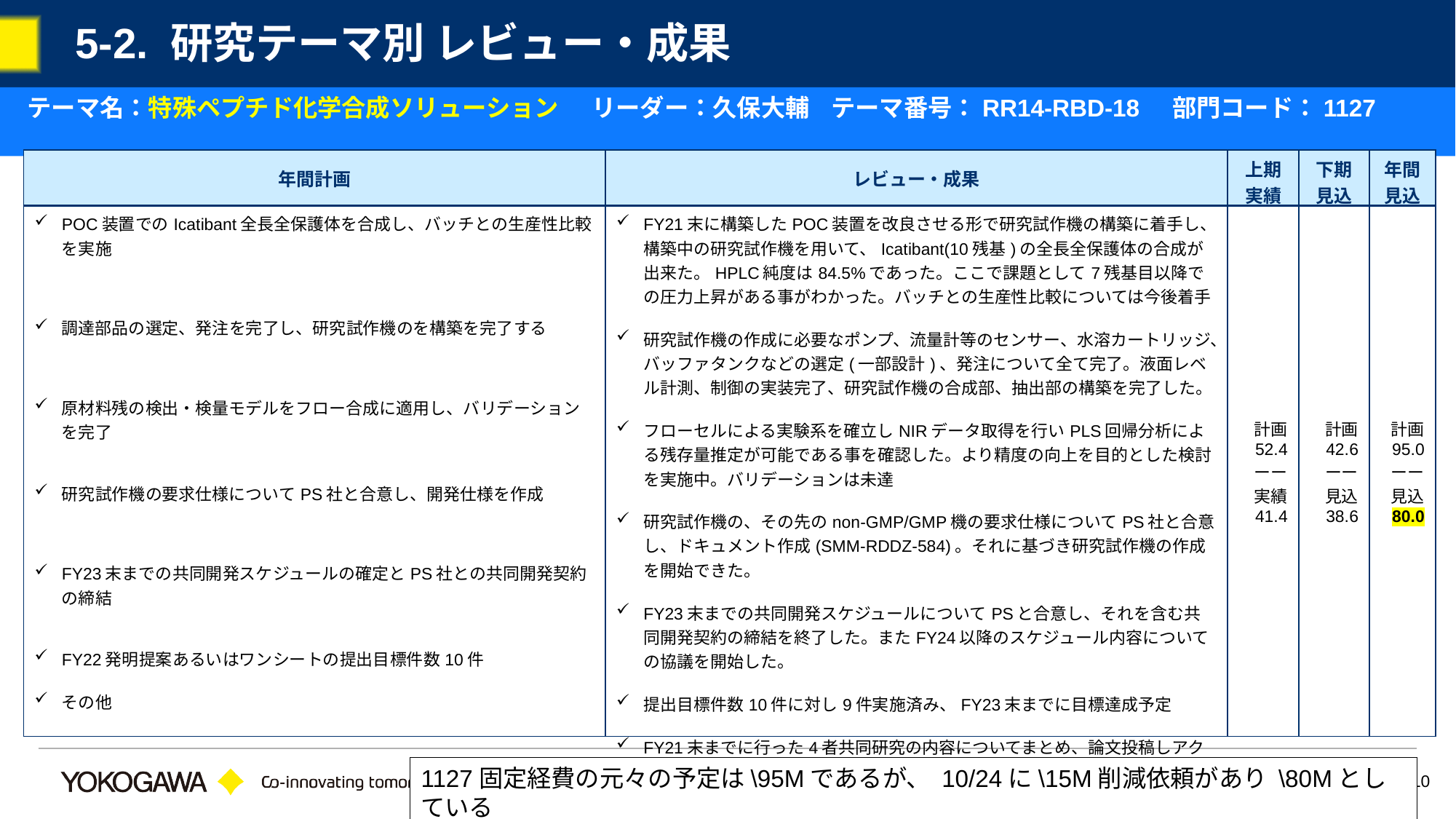

# 5-2. 研究テーマ別 レビュー・成果
  テーマ名：特殊ペプチド化学合成ソリューション      リーダー：久保大輔    テーマ番号：RR14-RBD-18    部門コード：1127
| 年間計画 | レビュー・成果 | 上期 実績 | 下期 見込 | 年間 見込 |
| --- | --- | --- | --- | --- |
| POC装置でのIcatibant全長全保護体を合成し、バッチとの生産性比較を実施 調達部品の選定、発注を完了し、研究試作機のを構築を完了する 原材料残の検出・検量モデルをフロー合成に適用し、バリデーションを完了 研究試作機の要求仕様についてPS社と合意し、開発仕様を作成 FY23末までの共同開発スケジュールの確定とPS社との共同開発契約の締結 FY22発明提案あるいはワンシートの提出目標件数10件 その他 | FY21末に構築したPOC装置を改良させる形で研究試作機の構築に着手し、構築中の研究試作機を用いて、Icatibant(10残基)の全長全保護体の合成が出来た。HPLC純度は84.5%であった。ここで課題として7残基目以降での圧力上昇がある事がわかった。バッチとの生産性比較については今後着手 研究試作機の作成に必要なポンプ、流量計等のセンサー、水溶カートリッジ、バッファタンクなどの選定(一部設計)、発注について全て完了。液面レベル計測、制御の実装完了、研究試作機の合成部、抽出部の構築を完了した。 フローセルによる実験系を確立しNIRデータ取得を行いPLS回帰分析による残存量推定が可能である事を確認した。より精度の向上を目的とした検討を実施中。バリデーションは未達 研究試作機の、その先のnon-GMP/GMP機の要求仕様についてPS社と合意し、ドキュメント作成(SMM-RDDZ-584)。それに基づき研究試作機の作成を開始できた。 FY23末までの共同開発スケジュールについてPSと合意し、それを含む共同開発契約の締結を終了した。またFY24以降のスケジュール内容についての協議を開始した。 提出目標件数10件に対し9件実施済み、FY23末までに目標達成予定 FY21末までに行った4者共同研究の内容についてまとめ、論文投稿しアクセプト。温度センサーの内容についても論文投稿中。ICH Q13ガイドライン案の運用方法について他社との検討内容について学会発表を実施 | 計画 52.4 ーー 実績 41.4 | 計画 42.6 ーー 見込 38.6 | 計画 95.0 ーー 見込 80.0 |
1127固定経費の元々の予定は\95Mであるが、 10/24に\15M削減依頼があり \80Mとしている
10